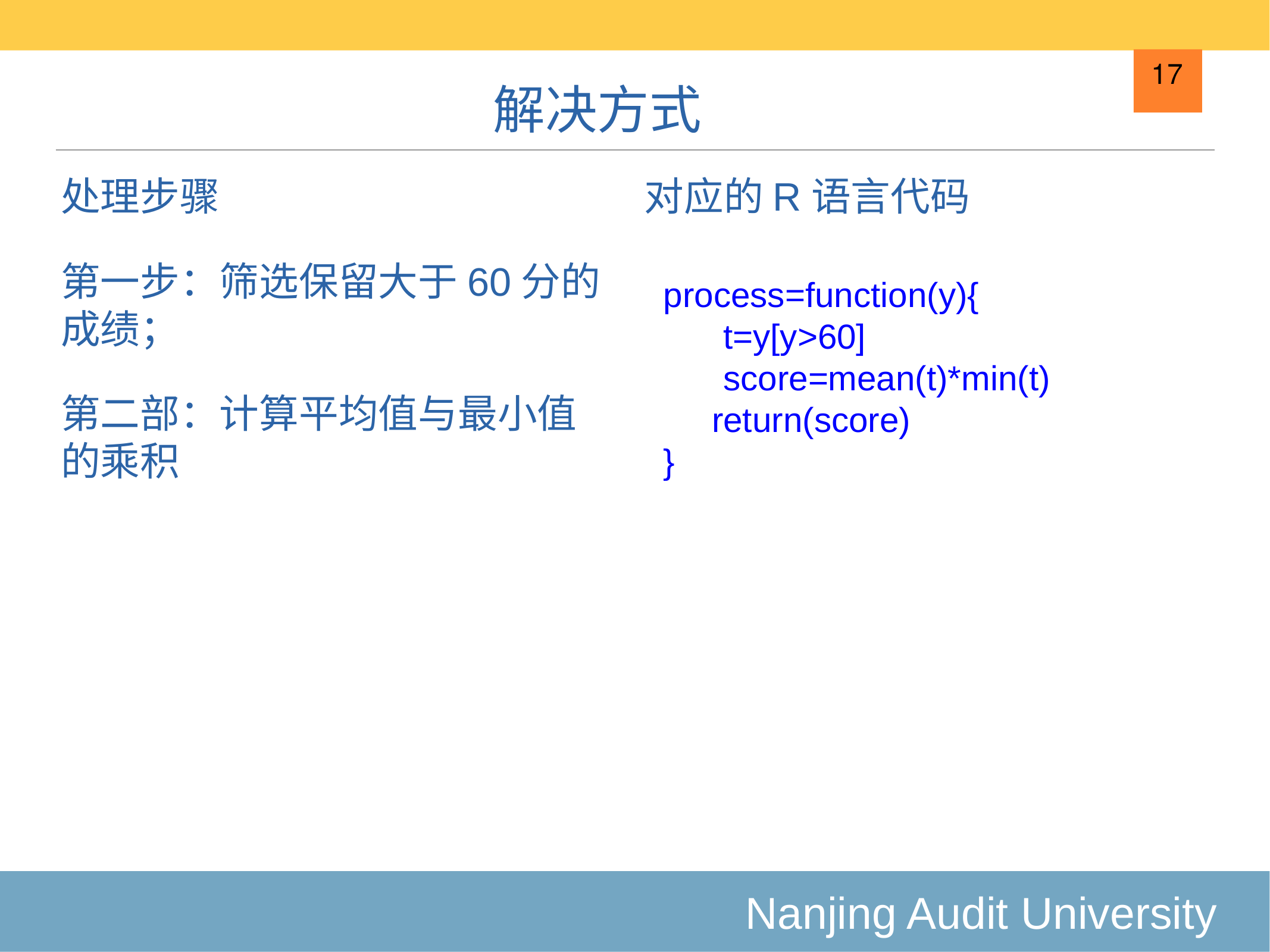

# 解决方式
17
对应的R语言代码
处理步骤
第一步：筛选保留大于60分的成绩；
第二部：计算平均值与最小值的乘积
process=function(y){

     return(score)
}
  t=y[y>60]
  score=mean(t)*min(t)